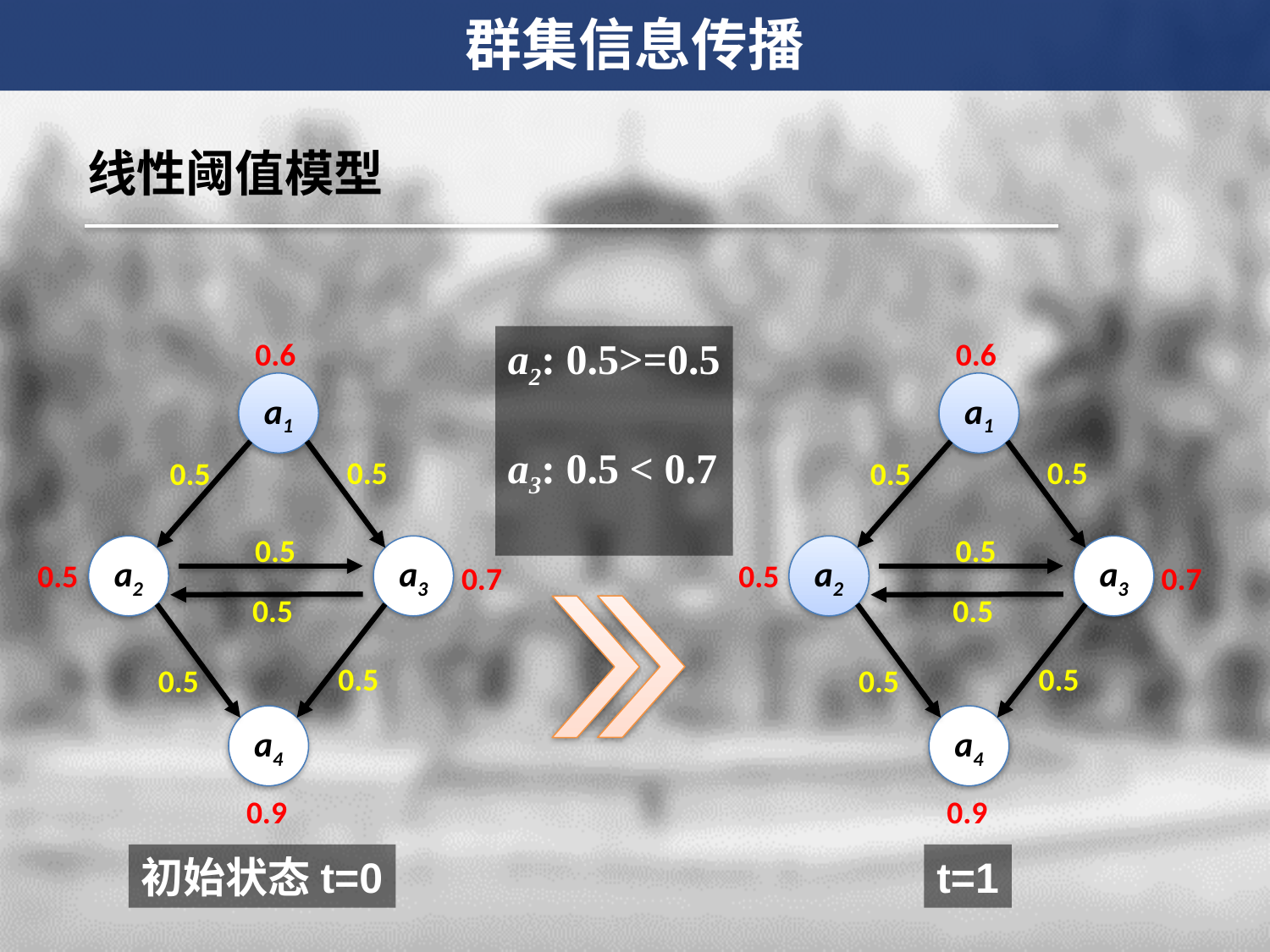

群集信息传播
线性阈值模型
a2: 0.5>=0.5

a3: 0.5 < 0.7

0.6
0.6
a1
a1
0.5
0.5
0.5
0.5
0.5
0.5
a2
a3
a2
a3
0.5
0.5
0.7
0.7
0.5
0.5

0.5
0.5
0.5
0.5
a4
a4
0.9
0.9
初始状态t=0
t=1